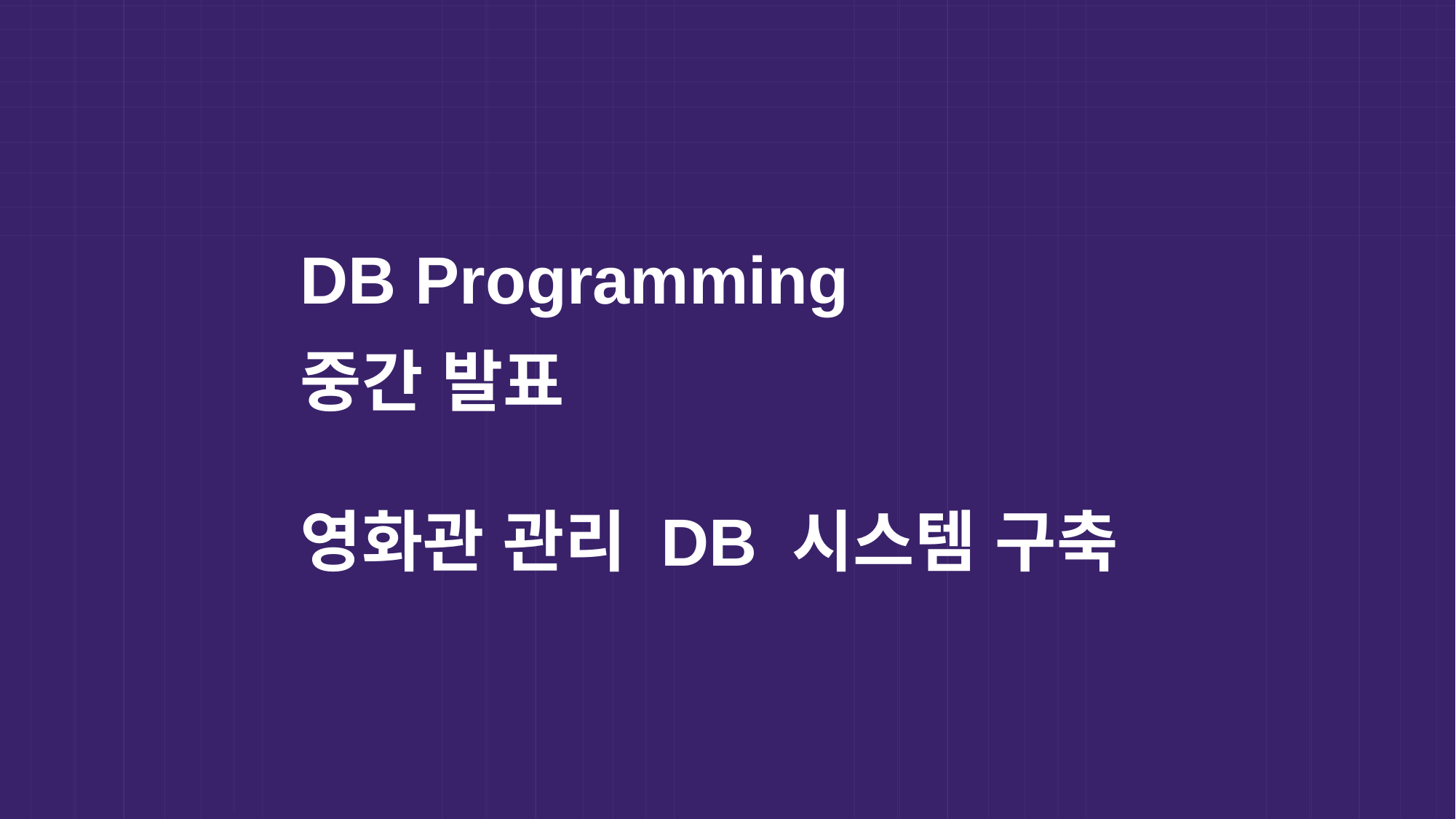

DB Programming

중간 발표

영화관 관리 DB 시스템 구축